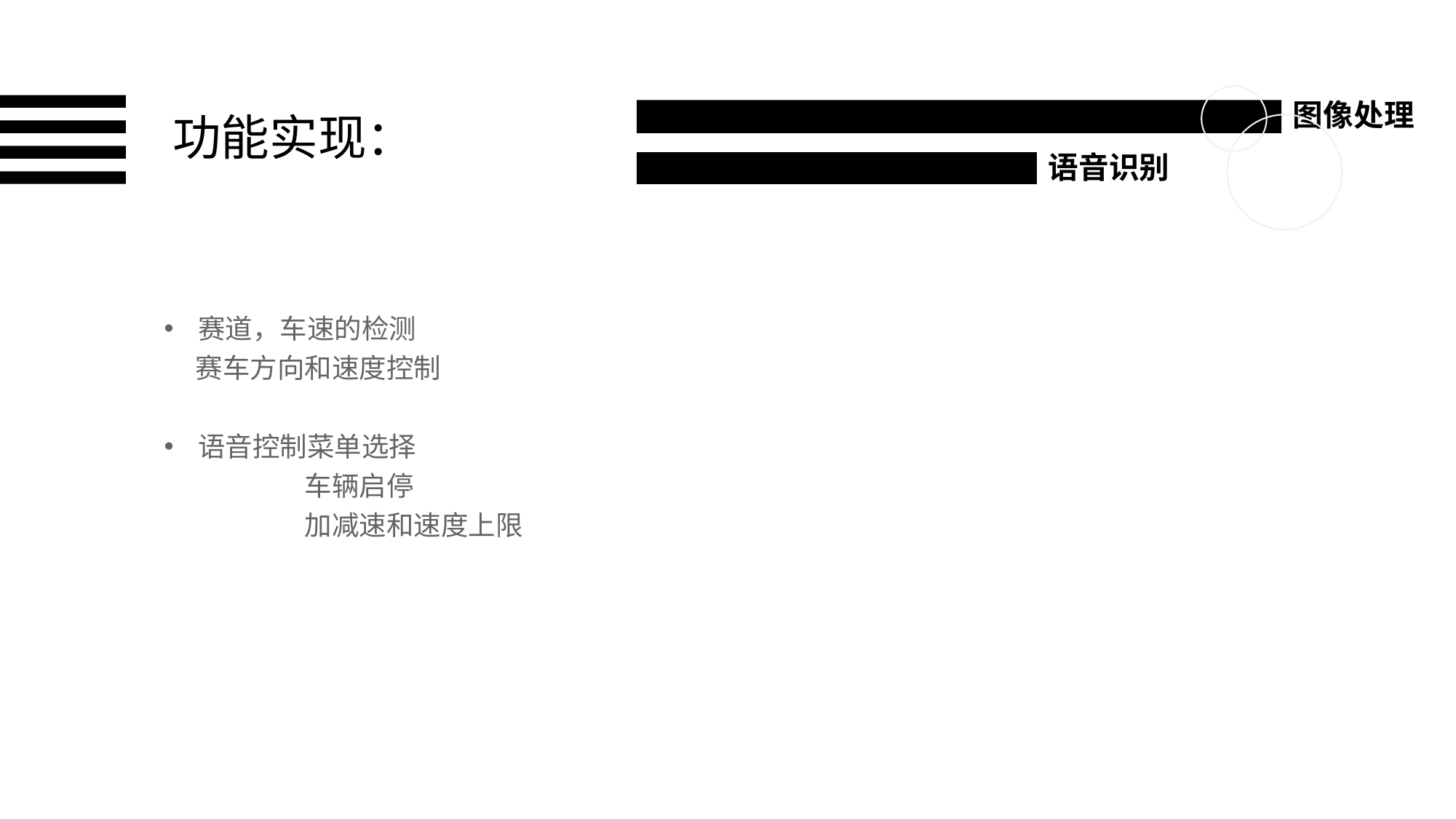

图像处理

功能实现：

语音识别

赛道，车速的检测
    赛车方向和速度控制

语音控制菜单选择
	    车辆启停
	    加减速和速度上限